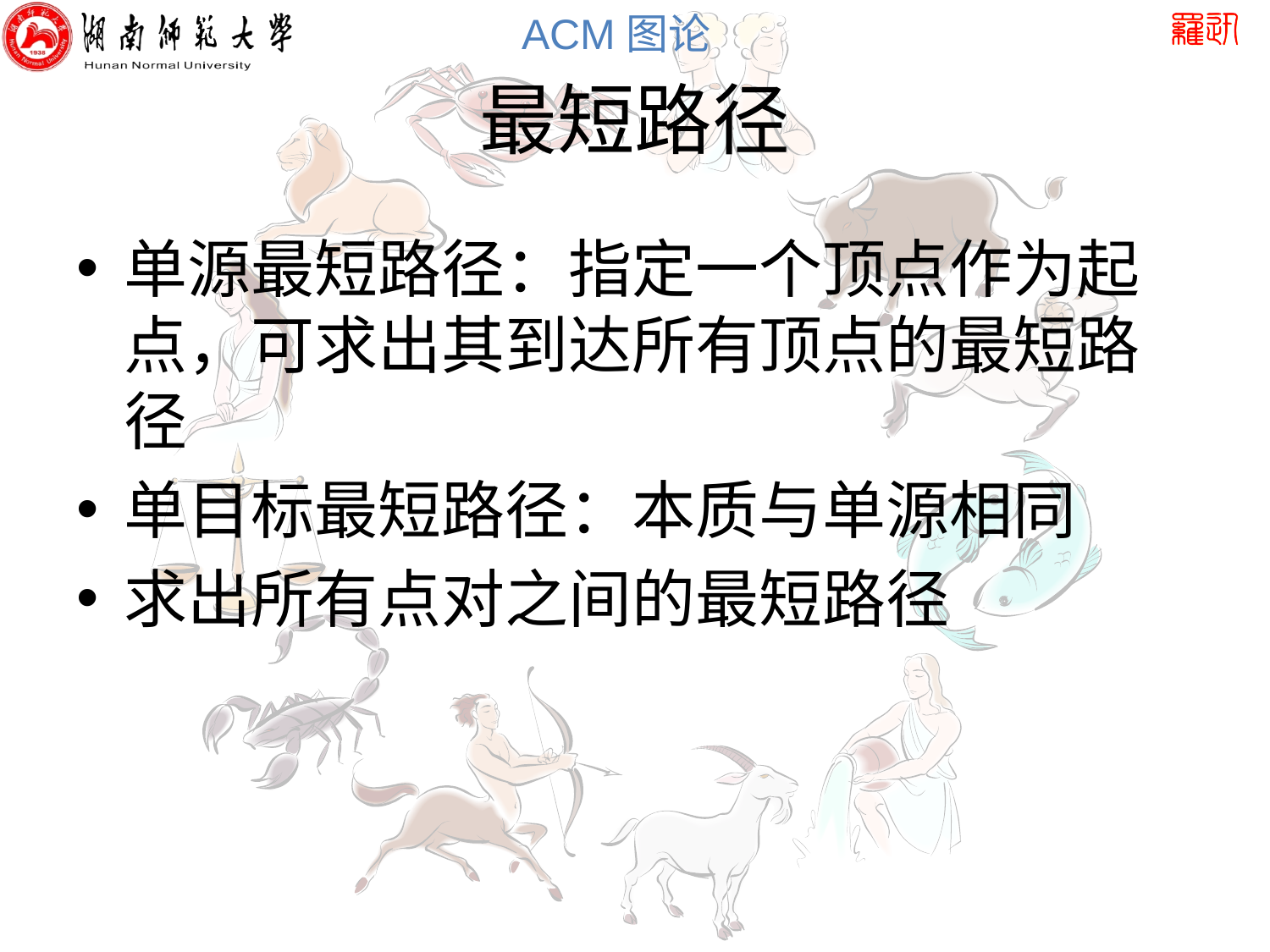

# 最短路径
单源最短路径：指定一个顶点作为起点，可求出其到达所有顶点的最短路径
单目标最短路径：本质与单源相同
求出所有点对之间的最短路径